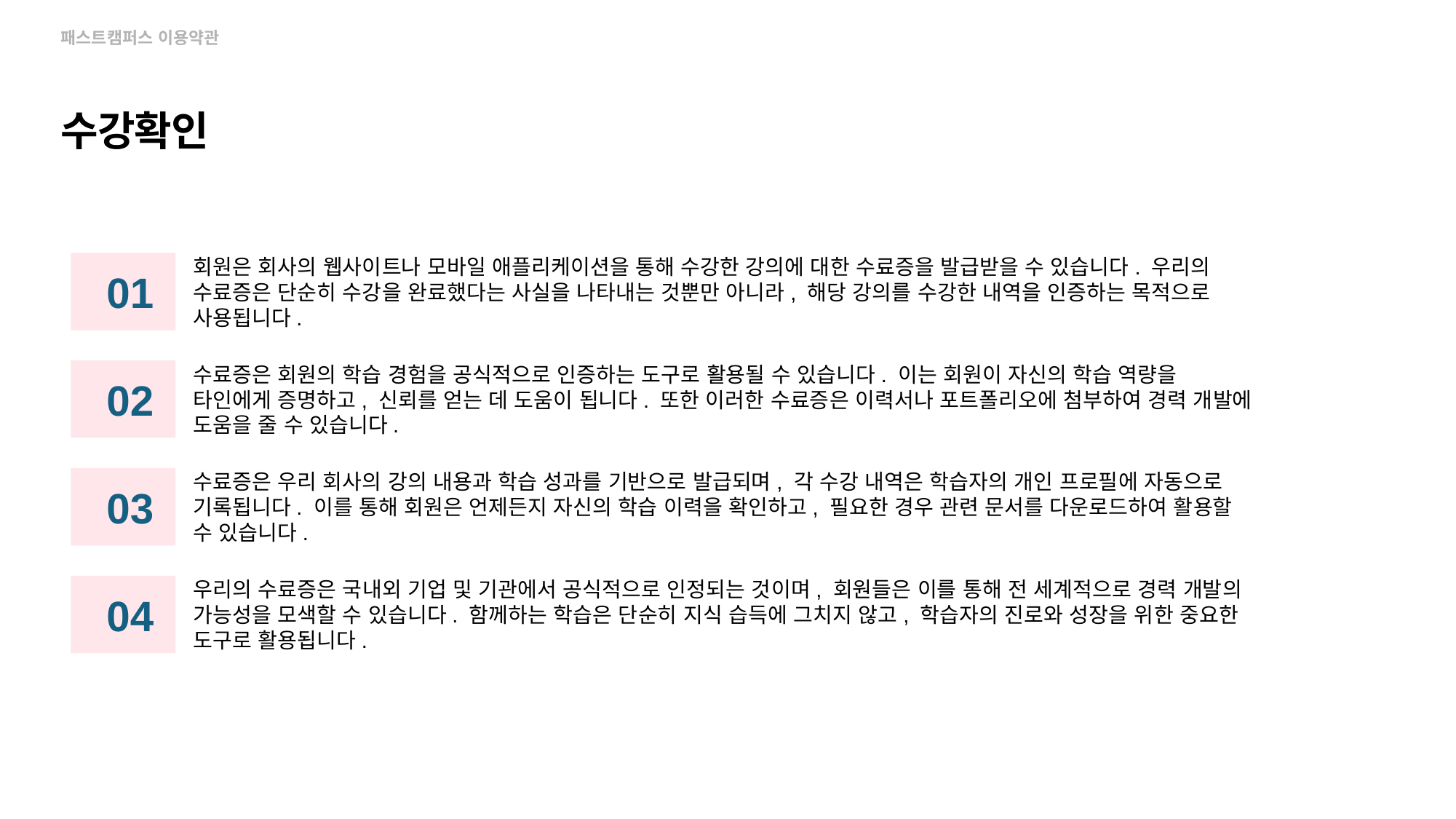

패스트캠퍼스 이용약관
수강확인
01
회원은 회사의 웹사이트나 모바일 애플리케이션을 통해 수강한 강의에 대한 수료증을 발급받을 수 있습니다. 우리의 수료증은 단순히 수강을 완료했다는 사실을 나타내는 것뿐만 아니라, 해당 강의를 수강한 내역을 인증하는 목적으로 사용됩니다.
02
수료증은 회원의 학습 경험을 공식적으로 인증하는 도구로 활용될 수 있습니다. 이는 회원이 자신의 학습 역량을 타인에게 증명하고, 신뢰를 얻는 데 도움이 됩니다. 또한 이러한 수료증은 이력서나 포트폴리오에 첨부하여 경력 개발에 도움을 줄 수 있습니다.
03
수료증은 우리 회사의 강의 내용과 학습 성과를 기반으로 발급되며, 각 수강 내역은 학습자의 개인 프로필에 자동으로 기록됩니다. 이를 통해 회원은 언제든지 자신의 학습 이력을 확인하고, 필요한 경우 관련 문서를 다운로드하여 활용할 수 있습니다.
04
우리의 수료증은 국내외 기업 및 기관에서 공식적으로 인정되는 것이며, 회원들은 이를 통해 전 세계적으로 경력 개발의 가능성을 모색할 수 있습니다. 함께하는 학습은 단순히 지식 습득에 그치지 않고, 학습자의 진로와 성장을 위한 중요한 도구로 활용됩니다.